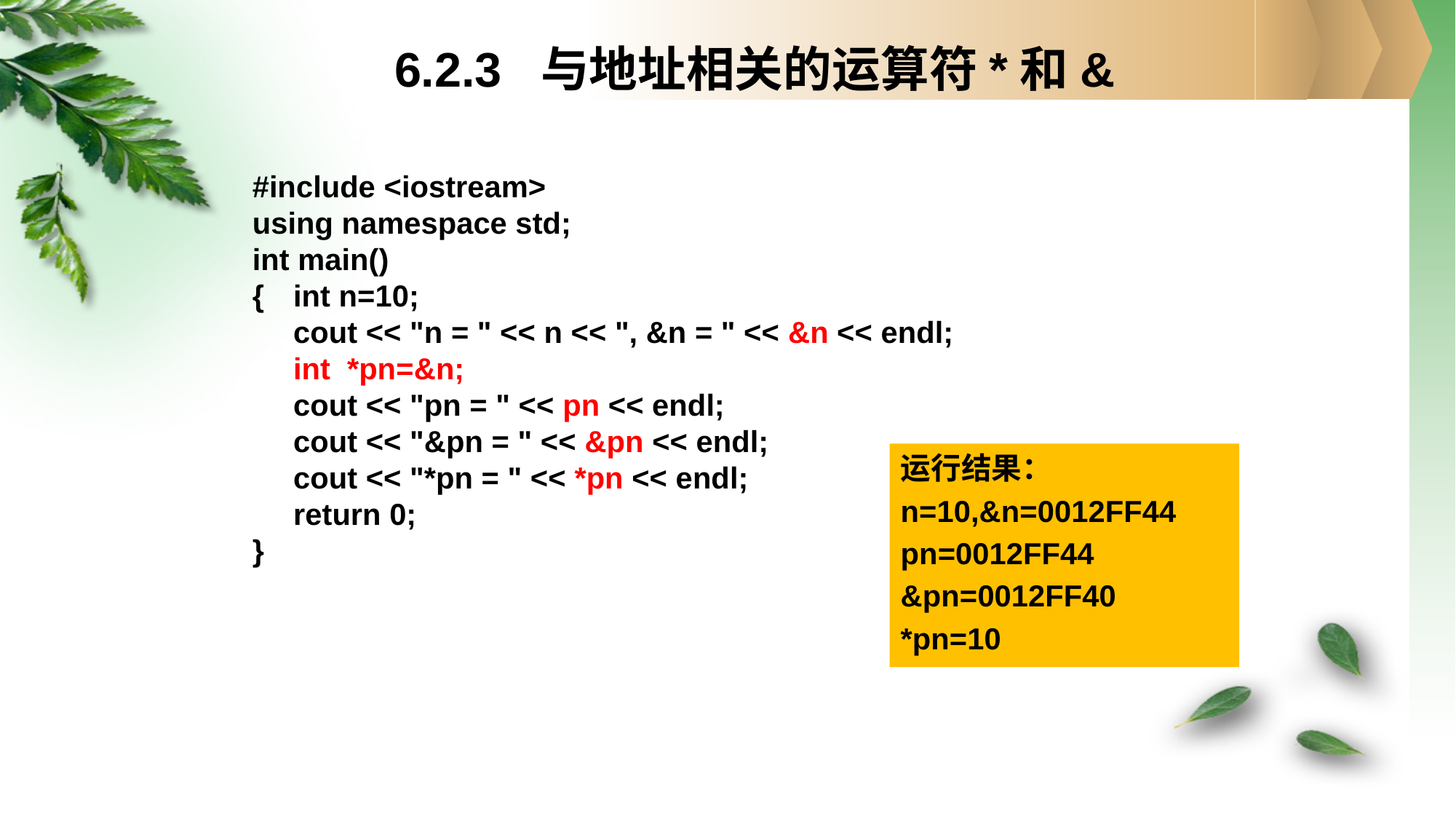

# 6.2.3  与地址相关的运算符*和&
#include <iostream>
using namespace std;
int main()
{	int n=10;
	cout << "n = " << n << ", &n = " << &n << endl;
	int  *pn=&n;
	cout << "pn = " << pn << endl;
	cout << "&pn = " << &pn << endl;
	cout << "*pn = " << *pn << endl;
	return 0;
}
运行结果：
n=10,&n=0012FF44
pn=0012FF44
&pn=0012FF40
*pn=10